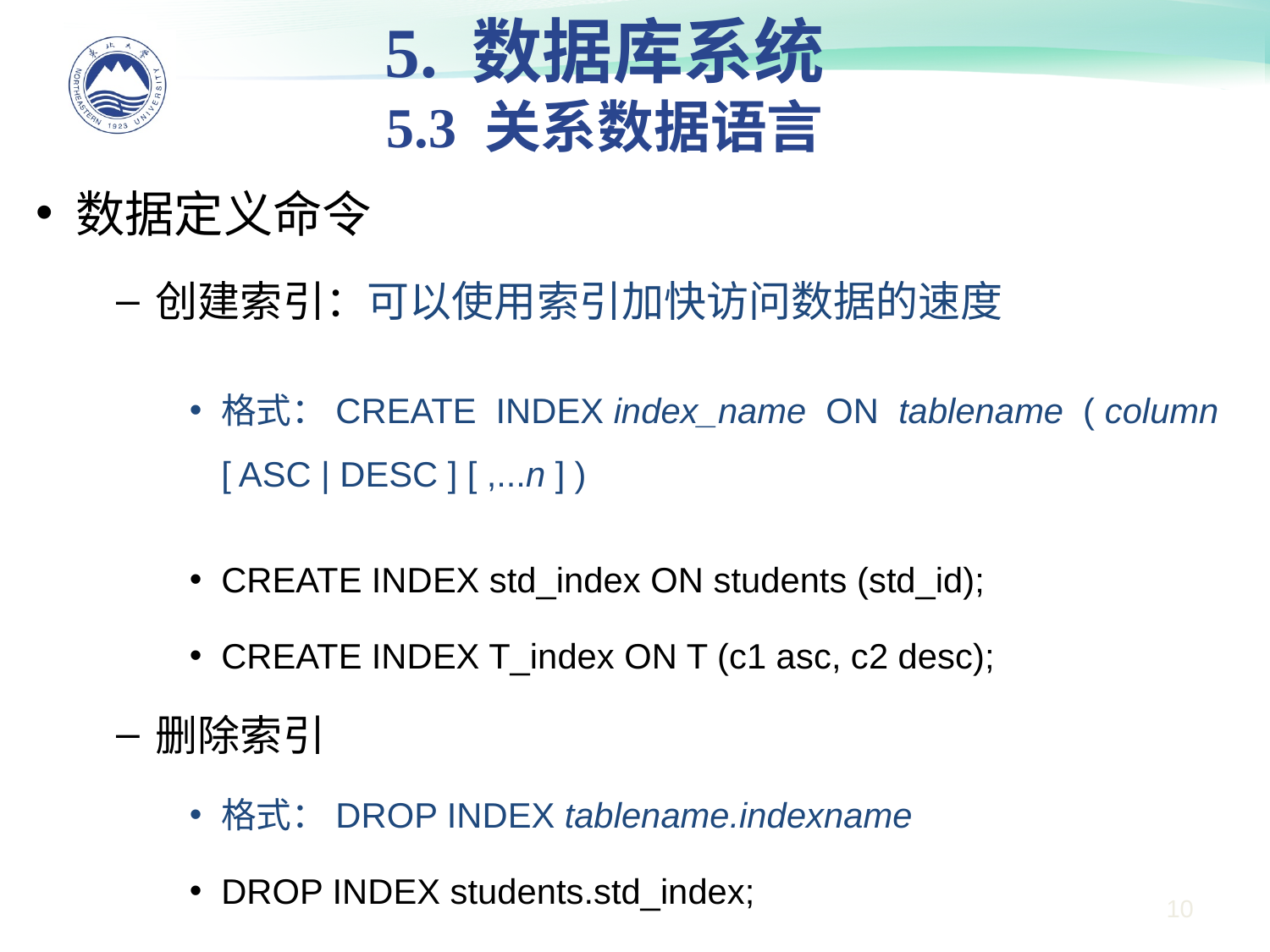

5. 数据库系统
5.3 关系数据语言
数据定义命令
创建索引：可以使用索引加快访问数据的速度
格式：CREATE  INDEX index_name  ON  tablename  ( column [ ASC | DESC ] [ ,...n ] )
CREATE INDEX std_index ON students (std_id);
CREATE INDEX T_index ON T (c1 asc, c2 desc);
删除索引
格式：DROP INDEX tablename.indexname
DROP INDEX students.std_index;
10